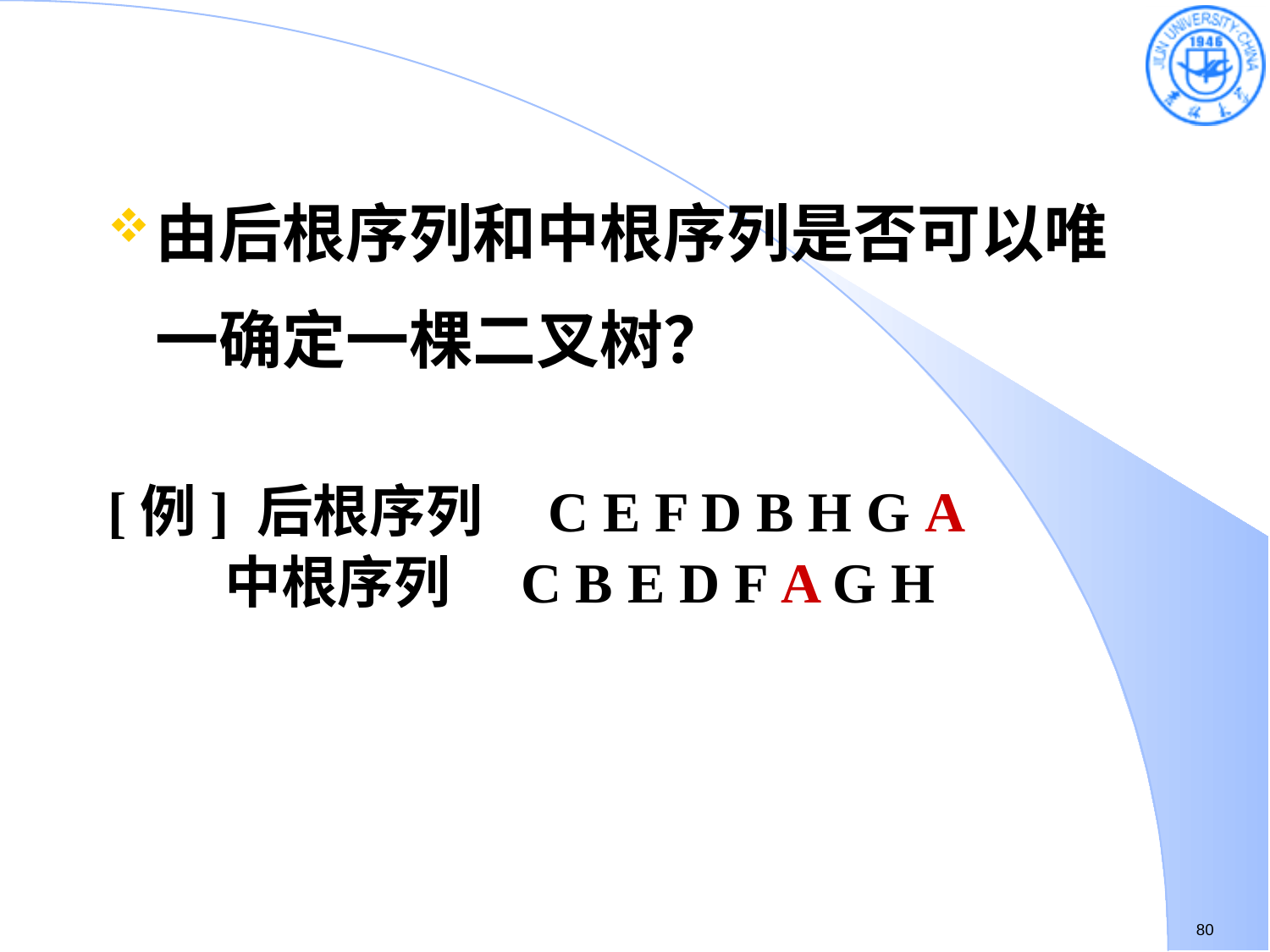

由后根序列和中根序列是否可以唯一确定一棵二叉树？
[例] 后根序列    C E F D B H G A
        中根序列　C B E D F A G H